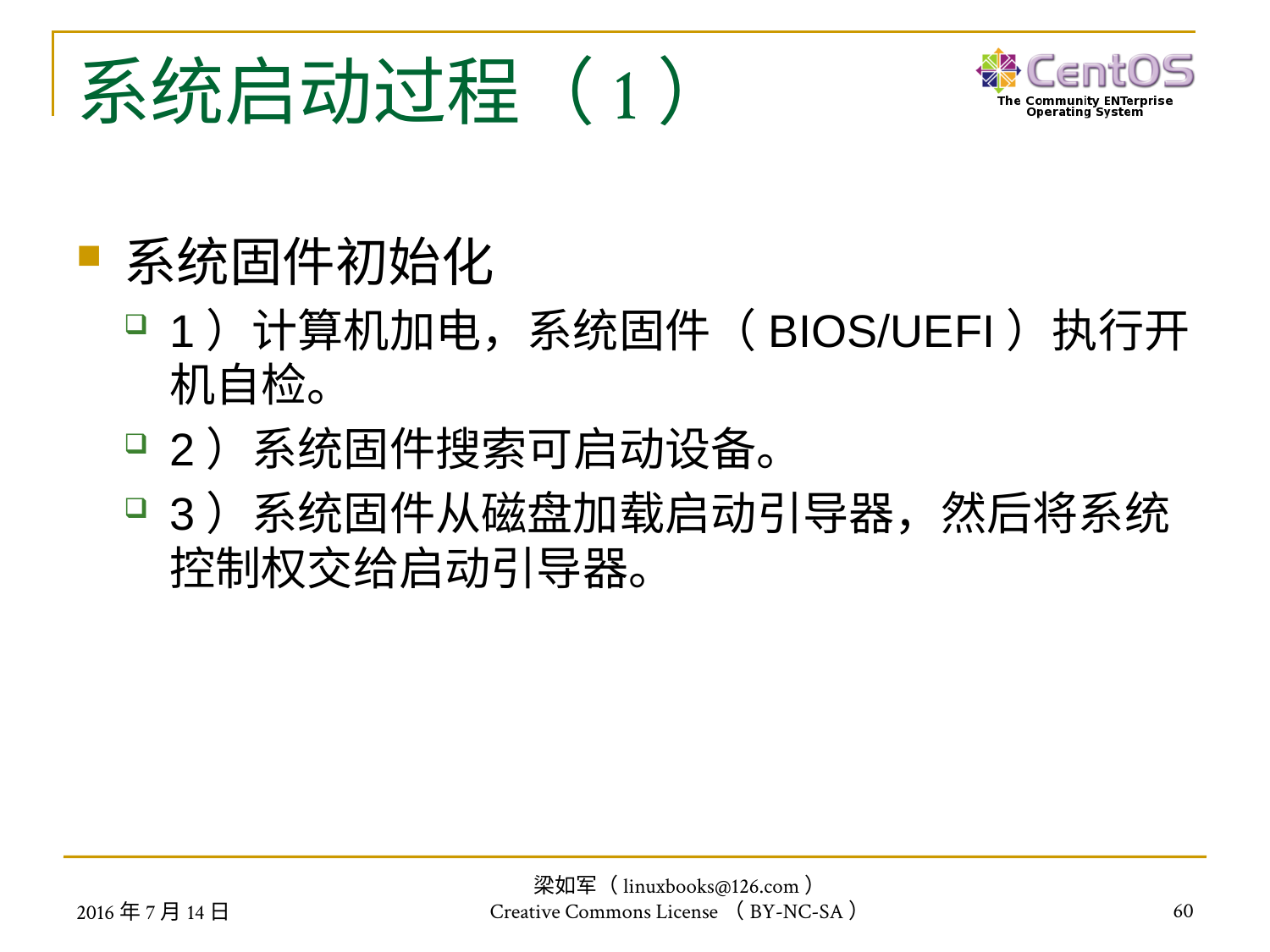

# 系统启动过程（1）
系统固件初始化
1）计算机加电，系统固件（BIOS/UEFI）执行开机自检。
2）系统固件搜索可启动设备。
3）系统固件从磁盘加载启动引导器，然后将系统控制权交给启动引导器。
梁如军（linuxbooks@126.com）
Creative Commons License（BY-NC-SA）
2016年7月14日
60